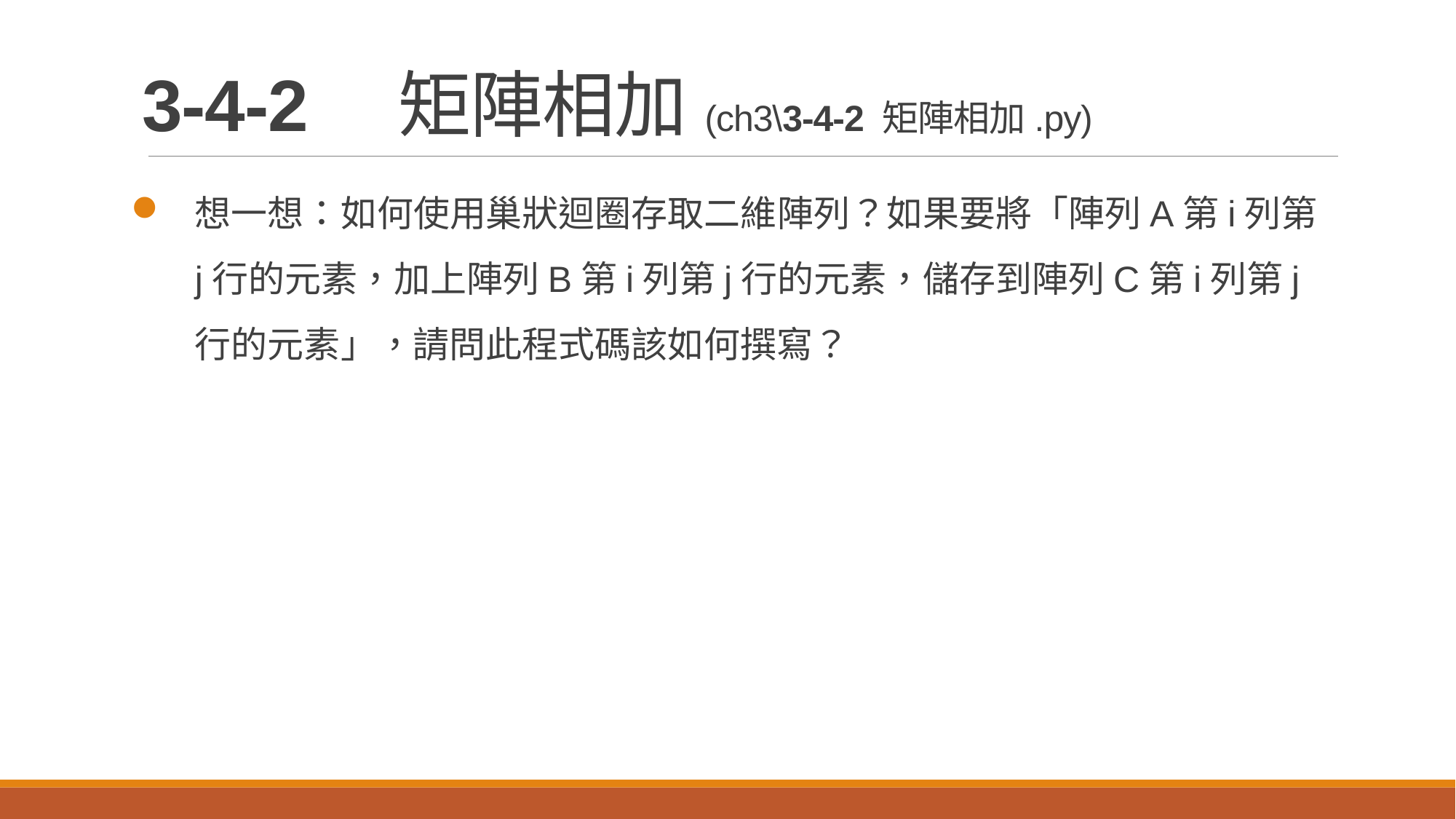

# 3-4-2　矩陣相加(ch3\3-4-2 矩陣相加.py)
想一想：如何使用巢狀迴圈存取二維陣列？如果要將「陣列A第i列第j行的元素，加上陣列B第i列第j行的元素，儲存到陣列C第i列第j行的元素」，請問此程式碼該如何撰寫？